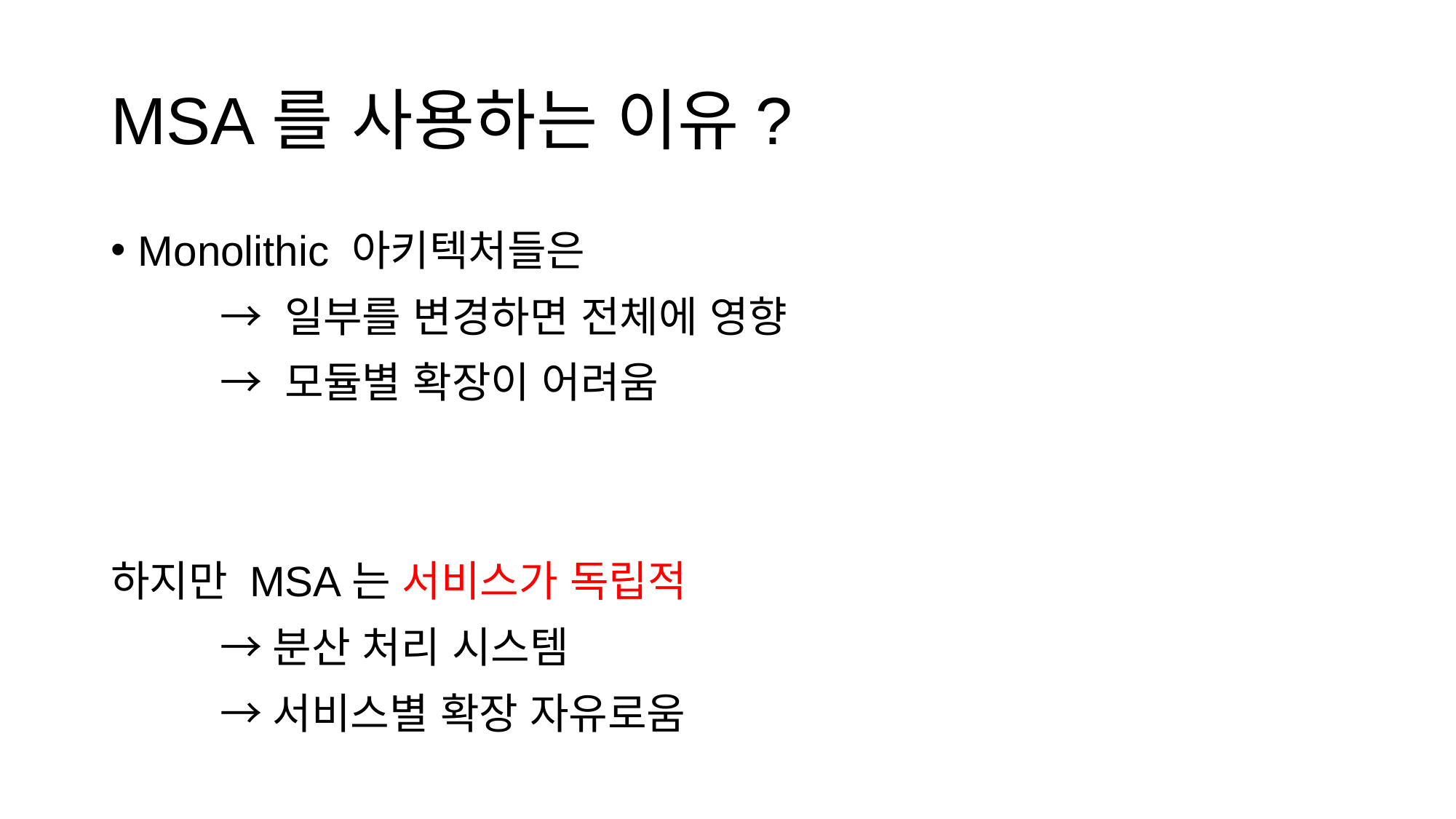

# MSA를 사용하는 이유?
Monolithic 아키텍처들은
	→ 일부를 변경하면 전체에 영향
	→ 모듈별 확장이 어려움

하지만 MSA는 서비스가 독립적
	→분산 처리 시스템
	→서비스별 확장 자유로움